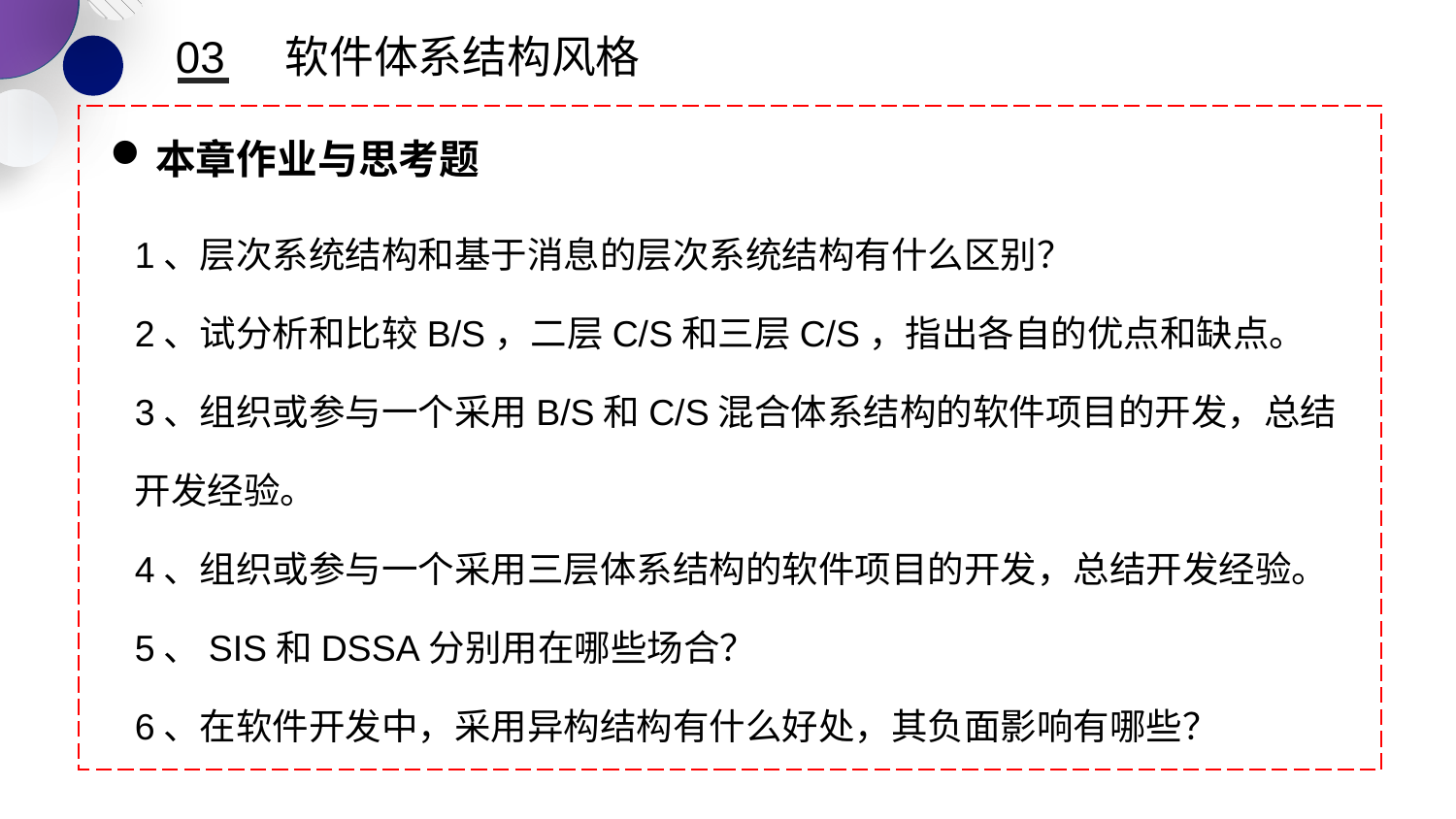

03    软件体系结构风格

本章作业与思考题
1、层次系统结构和基于消息的层次系统结构有什么区别？
2、试分析和比较B/S，二层C/S和三层C/S，指出各自的优点和缺点。
3、组织或参与一个采用B/S和C/S混合体系结构的软件项目的开发，总结开发经验。
4、组织或参与一个采用三层体系结构的软件项目的开发，总结开发经验。
5、SIS和DSSA分别用在哪些场合？
6、在软件开发中，采用异构结构有什么好处，其负面影响有哪些？